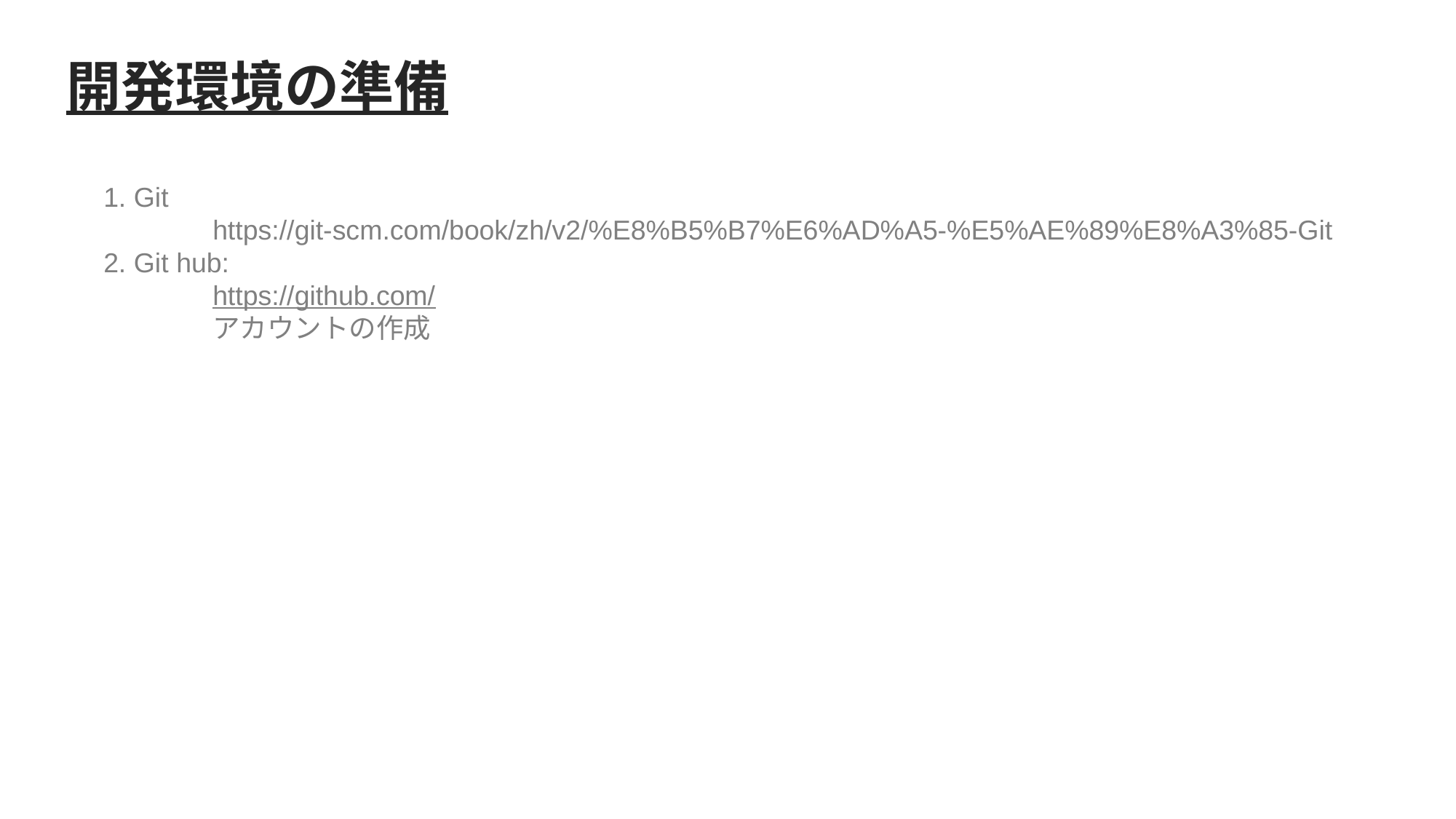

開発環境の準備

1. Git
	https://git-scm.com/book/zh/v2/%E8%B5%B7%E6%AD%A5-%E5%AE%89%E8%A3%85-Git
2. Git hub:
	https://github.com/
	アカウントの作成